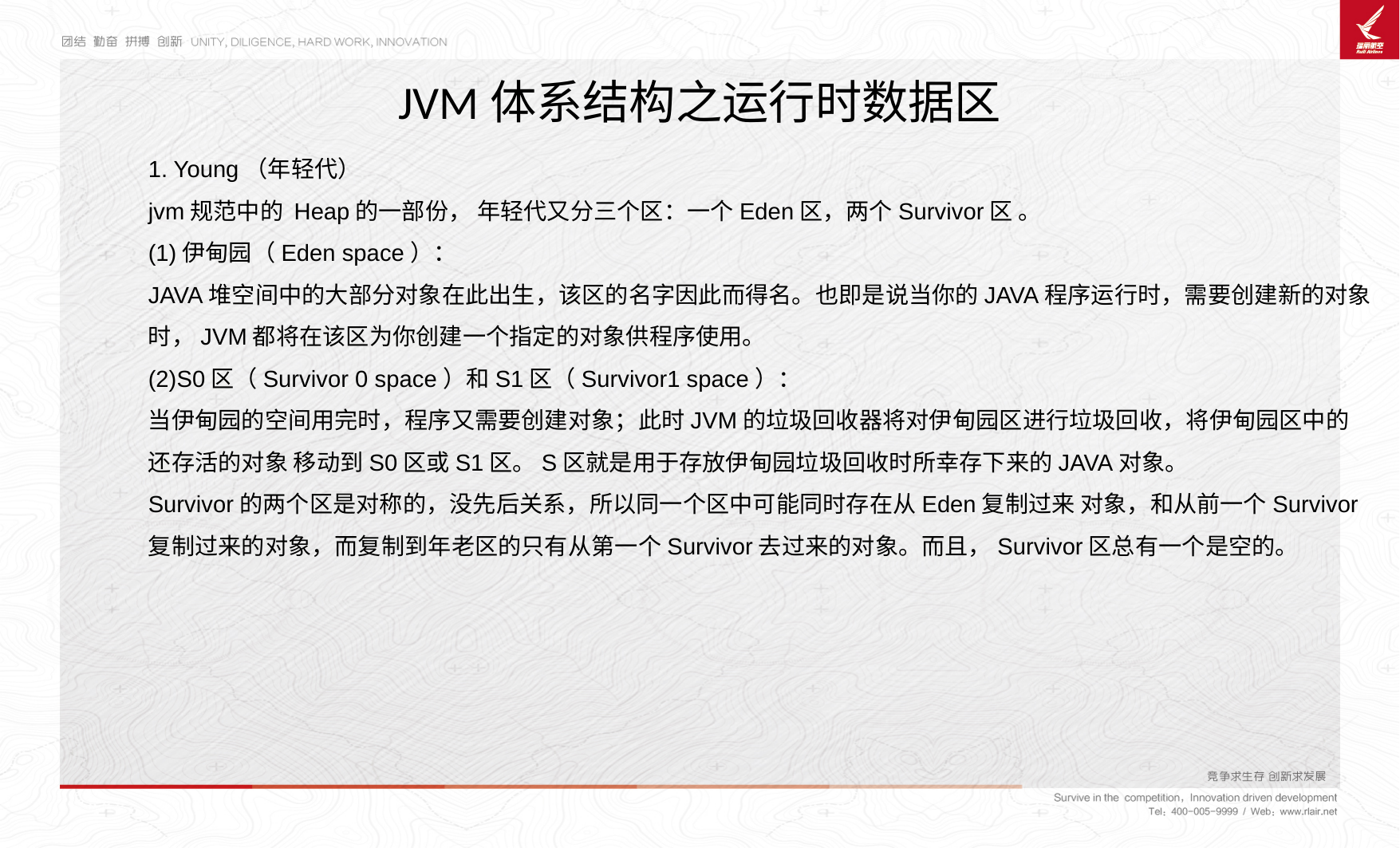

JVM体系结构之运行时数据区
1. Young（年轻代）
jvm规范中的 Heap的一部份， 年轻代又分三个区：一个Eden区，两个Survivor区 。
(1)伊甸园（Eden space）：
JAVA堆空间中的大部分对象在此出生，该区的名字因此而得名。也即是说当你的JAVA程序运行时，需要创建新的对象时，JVM都将在该区为你创建一个指定的对象供程序使用。
(2)S0区（Survivor 0 space）和S1区（Survivor1 space）：
当伊甸园的空间用完时，程序又需要创建对象；此时JVM的垃圾回收器将对伊甸园区进行垃圾回收，将伊甸园区中的还存活的对象 移动到S0区或S1区。S区就是用于存放伊甸园垃圾回收时所幸存下来的JAVA对象。
Survivor的两个区是对称的，没先后关系，所以同一个区中可能同时存在从Eden复制过来 对象，和从前一个Survivor复制过来的对象，而复制到年老区的只有从第一个Survivor去过来的对象。而且，Survivor区总有一个是空的。